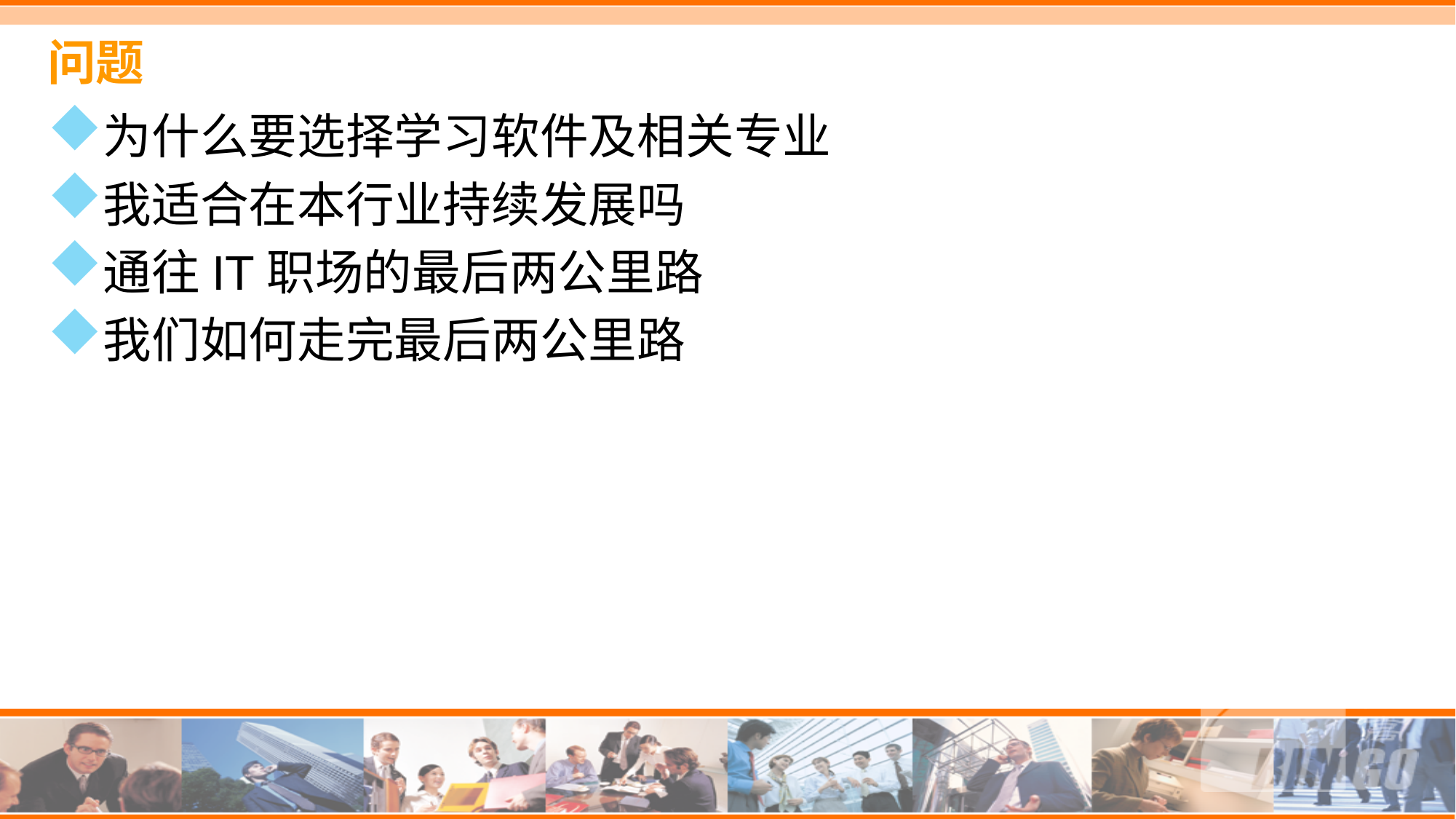

# 问题
为什么要选择学习软件及相关专业
我适合在本行业持续发展吗
通往IT职场的最后两公里路
我们如何走完最后两公里路